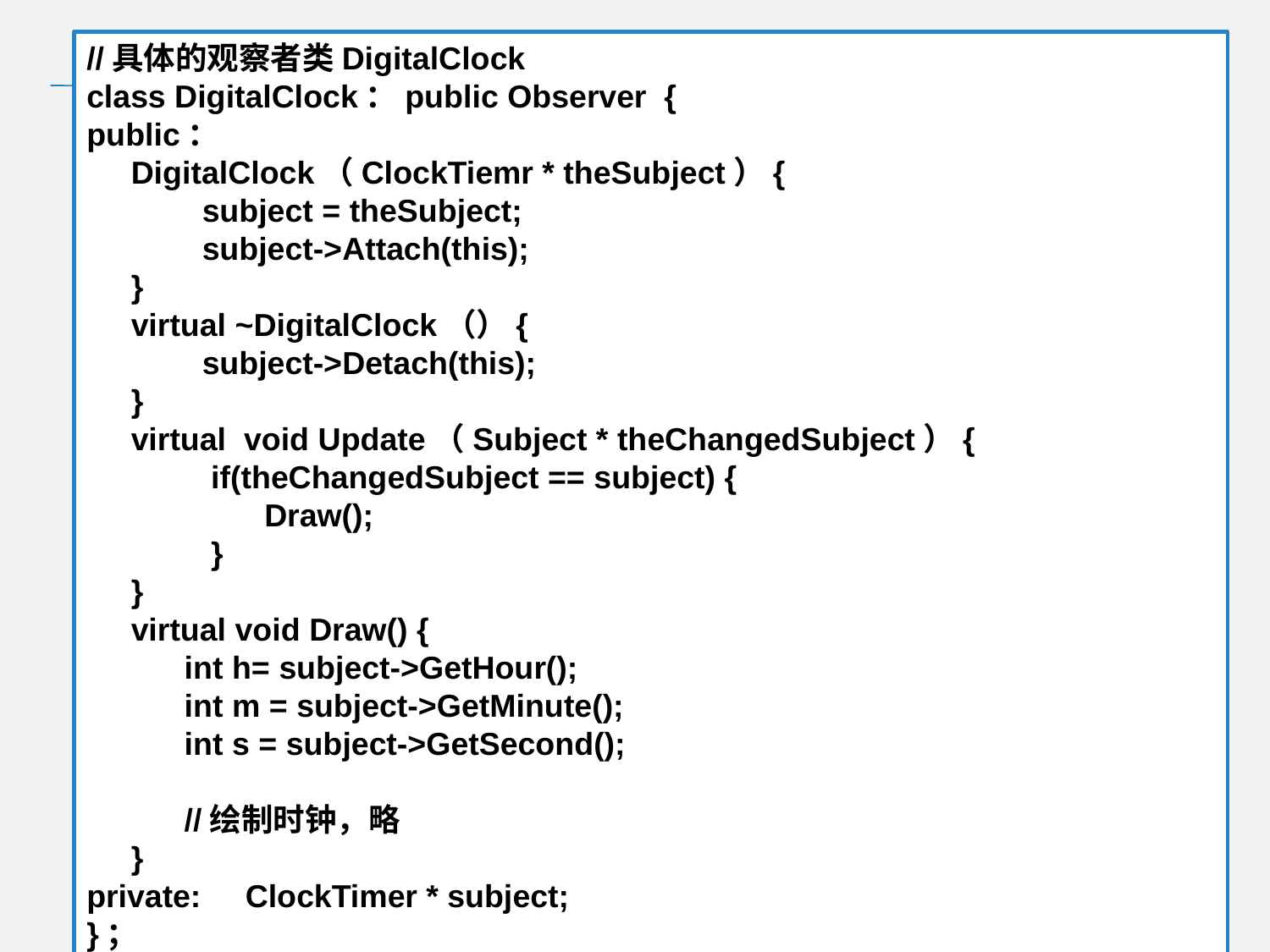

//具体的观察者类DigitalClock
class DigitalClock：public Observer  {
public：
     DigitalClock（ClockTiemr * theSubject）{
             subject = theSubject;
             subject->Attach(this);
     }
     virtual ~DigitalClock（）{
             subject->Detach(this);
     }
     virtual  void Update（Subject * theChangedSubject）{
              if(theChangedSubject == subject) {
                    Draw();
              }
     }
     virtual void Draw() {
           int h= subject->GetHour();
           int m = subject->GetMinute();
           int s = subject->GetSecond();

           //绘制时钟，略
     }
private:     ClockTimer * subject;
}；